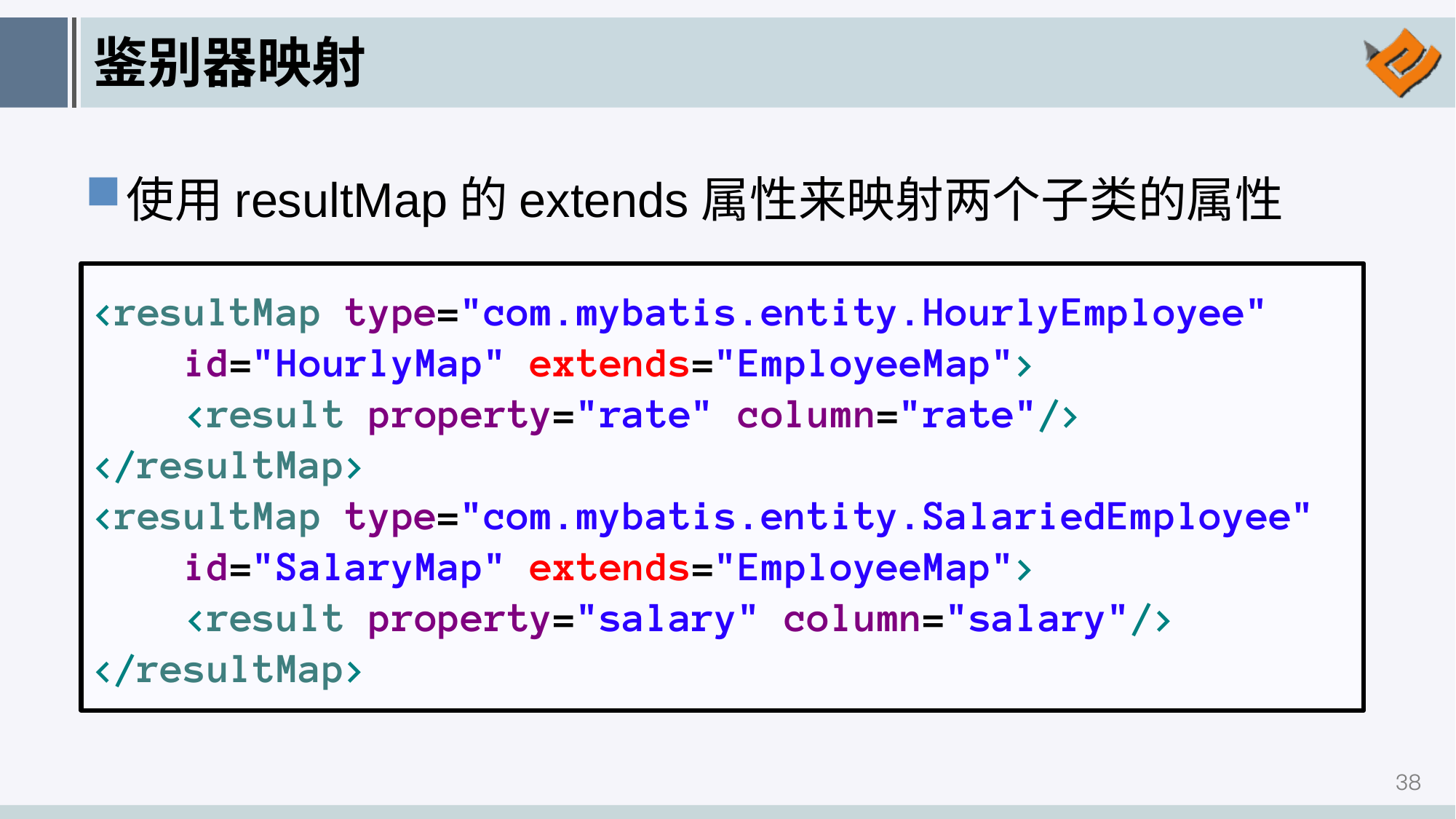

# 鉴别器映射
使用resultMap的extends属性来映射两个子类的属性
<resultMap type="com.mybatis.entity.HourlyEmployee"
    id="HourlyMap" extends="EmployeeMap">
    <result property="rate" column="rate"/>
</resultMap>
<resultMap type="com.mybatis.entity.SalariedEmployee"
    id="SalaryMap" extends="EmployeeMap">
    <result property="salary" column="salary"/>
</resultMap>